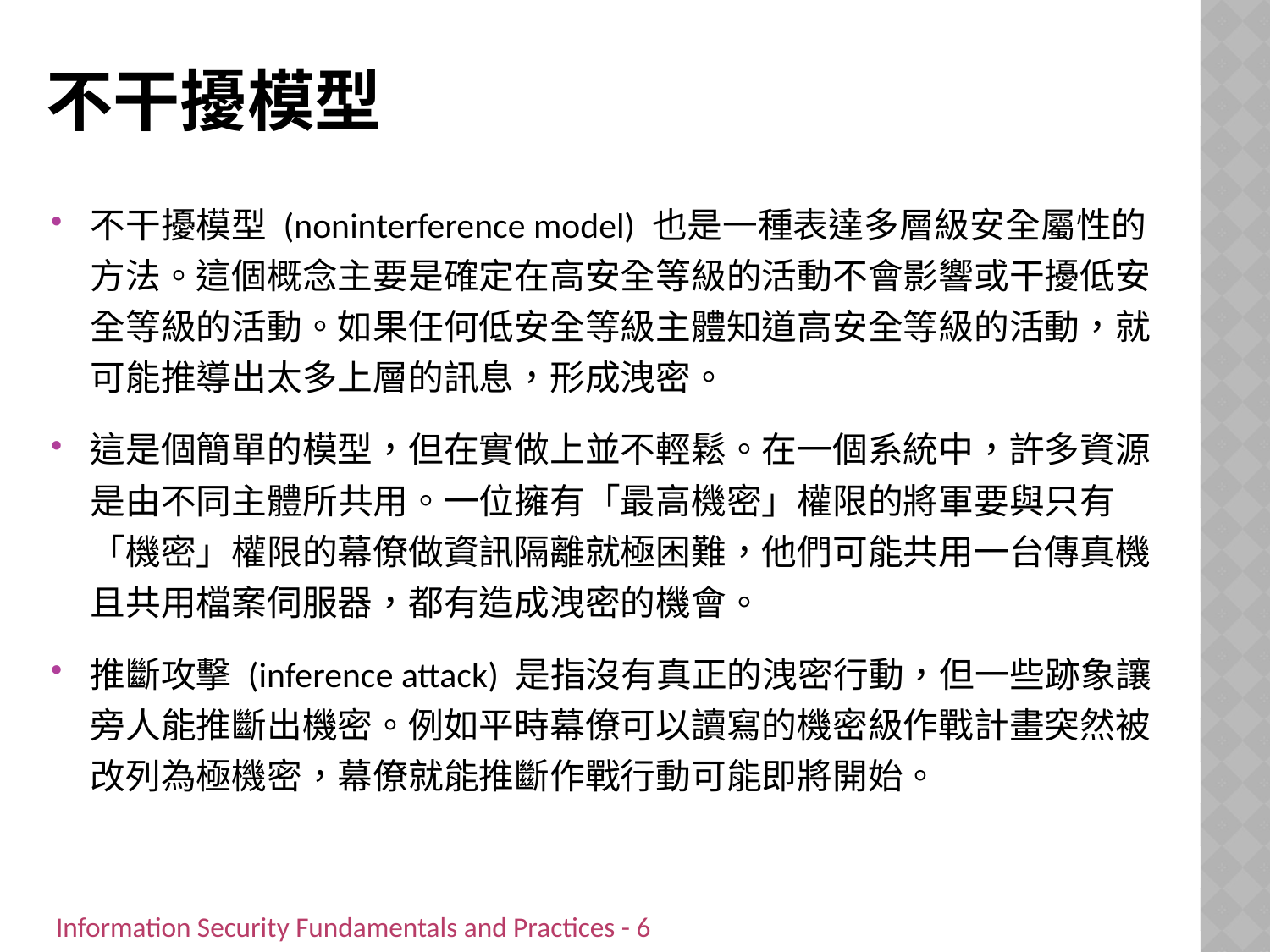

# 不干擾模型
不干擾模型 (noninterference model) 也是一種表達多層級安全屬性的方法。這個概念主要是確定在高安全等級的活動不會影響或干擾低安全等級的活動。如果任何低安全等級主體知道高安全等級的活動，就可能推導出太多上層的訊息，形成洩密。
這是個簡單的模型，但在實做上並不輕鬆。在一個系統中，許多資源是由不同主體所共用。一位擁有「最高機密」權限的將軍要與只有「機密」權限的幕僚做資訊隔離就極困難，他們可能共用一台傳真機且共用檔案伺服器，都有造成洩密的機會。
推斷攻擊 (inference attack) 是指沒有真正的洩密行動，但一些跡象讓旁人能推斷出機密。例如平時幕僚可以讀寫的機密級作戰計畫突然被改列為極機密，幕僚就能推斷作戰行動可能即將開始。